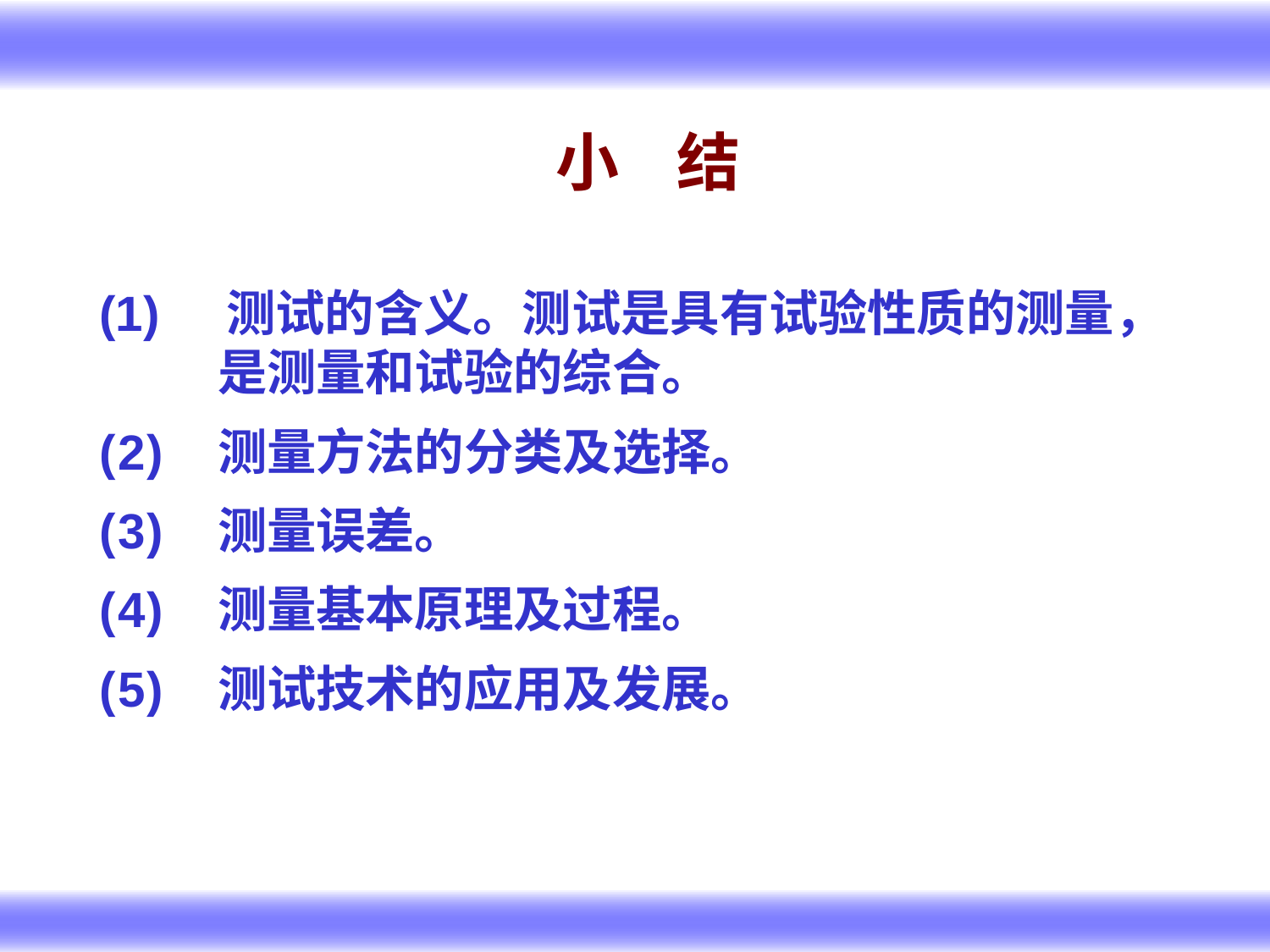

小    结
(1)    测试的含义。测试是具有试验性质的测量，是测量和试验的综合。
测量方法的分类及选择。
测量误差。
测量基本原理及过程。
测试技术的应用及发展。
63